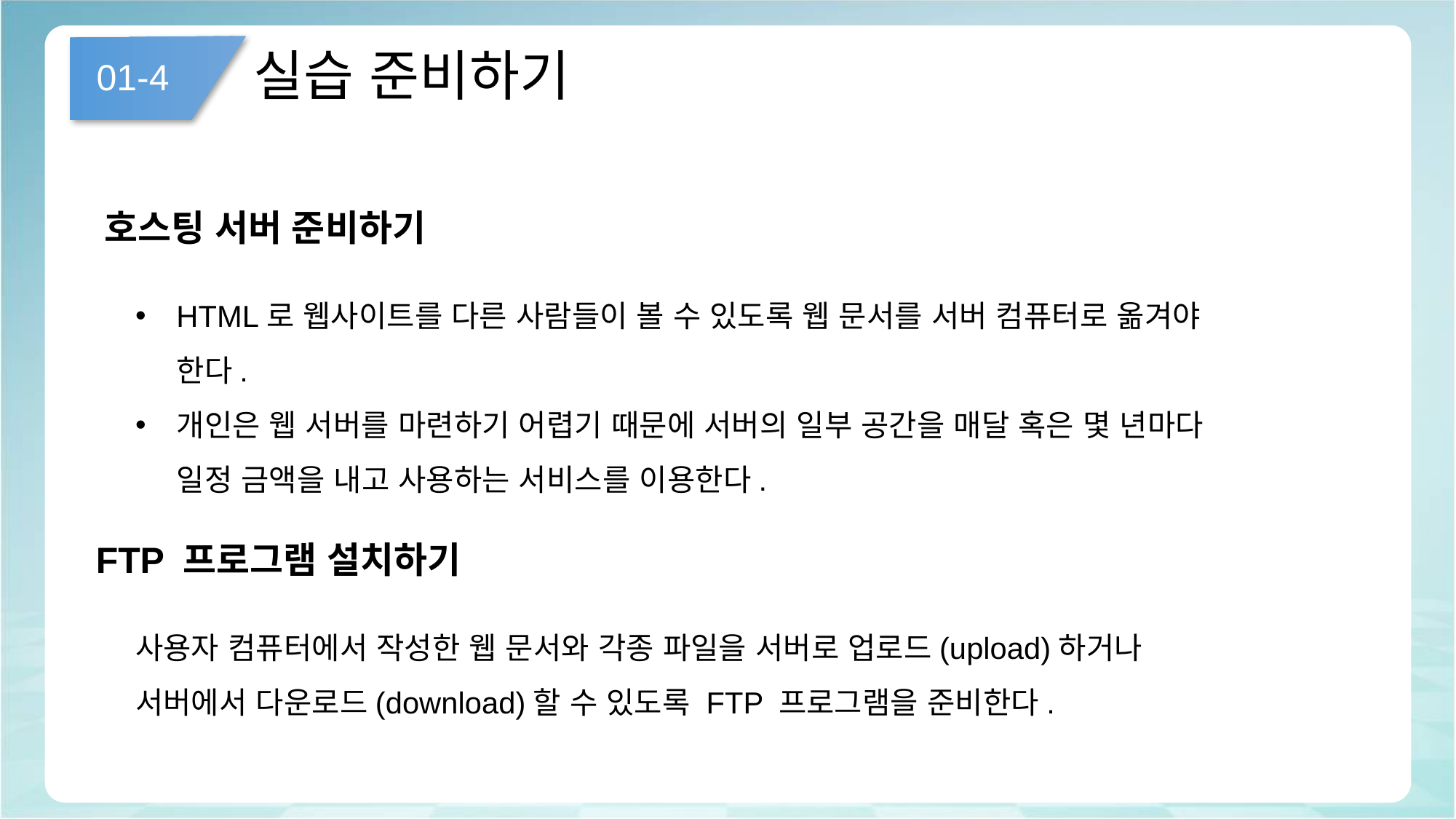

# 실습 준비하기
01-4
호스팅 서버 준비하기
HTML로 웹사이트를 다른 사람들이 볼 수 있도록 웹 문서를 서버 컴퓨터로 옮겨야 한다.
개인은 웹 서버를 마련하기 어렵기 때문에 서버의 일부 공간을 매달 혹은 몇 년마다 일정 금액을 내고 사용하는 서비스를 이용한다.
FTP 프로그램 설치하기
사용자 컴퓨터에서 작성한 웹 문서와 각종 파일을 서버로 업로드(upload)하거나 서버에서 다운로드(download)할 수 있도록 FTP 프로그램을 준비한다.